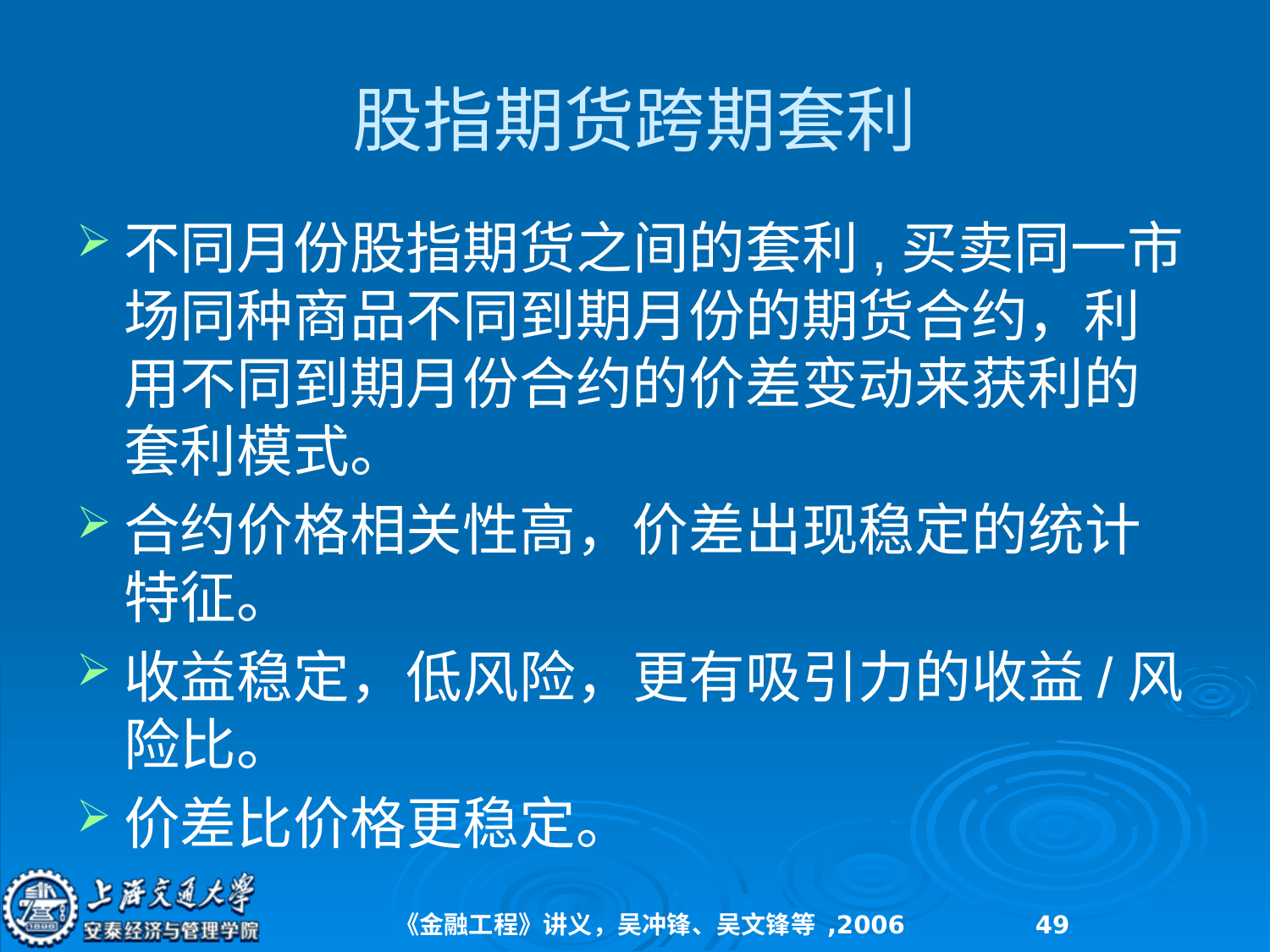

# 股指期货跨期套利
不同月份股指期货之间的套利,买卖同一市场同种商品不同到期月份的期货合约，利用不同到期月份合约的价差变动来获利的套利模式。
合约价格相关性高，价差出现稳定的统计特征。
收益稳定，低风险，更有吸引力的收益/风险比。
价差比价格更稳定。